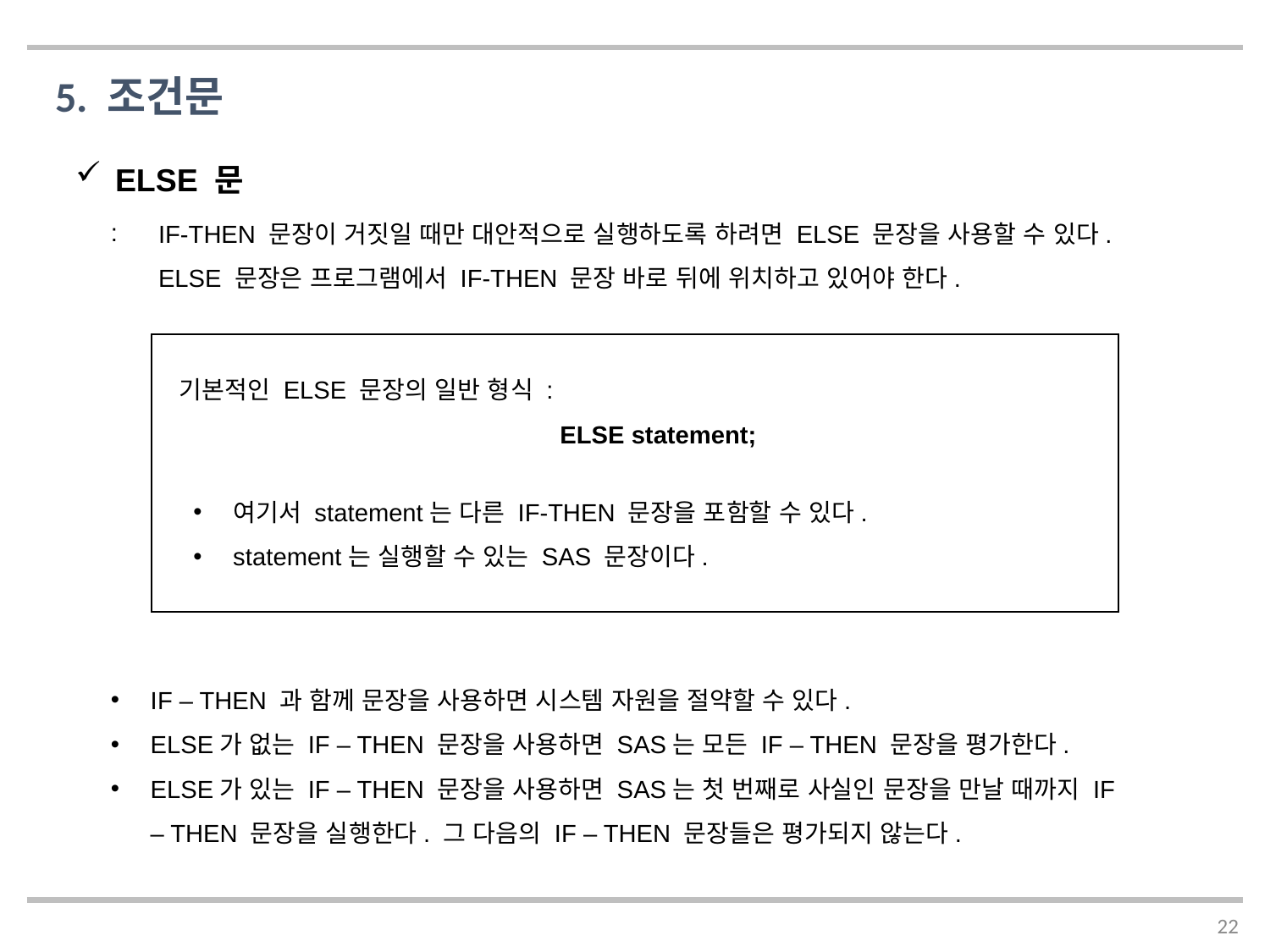

5. 조건문
ELSE 문
IF-THEN 문장이 거짓일 때만 대안적으로 실행하도록 하려면 ELSE 문장을 사용할 수 있다. ELSE 문장은 프로그램에서 IF-THEN 문장 바로 뒤에 위치하고 있어야 한다.

기본적인 ELSE 문장의 일반 형식 :
			ELSE statement;
여기서 statement는 다른 IF-THEN 문장을 포함할 수 있다.
statement는 실행할 수 있는 SAS 문장이다.

IF – THEN 과 함께 문장을 사용하면 시스템 자원을 절약할 수 있다.
ELSE가 없는 IF – THEN 문장을 사용하면 SAS는 모든 IF – THEN 문장을 평가한다.
ELSE가 있는 IF – THEN 문장을 사용하면 SAS는 첫 번째로 사실인 문장을 만날 때까지 IF – THEN 문장을 실행한다. 그 다음의 IF – THEN 문장들은 평가되지 않는다.